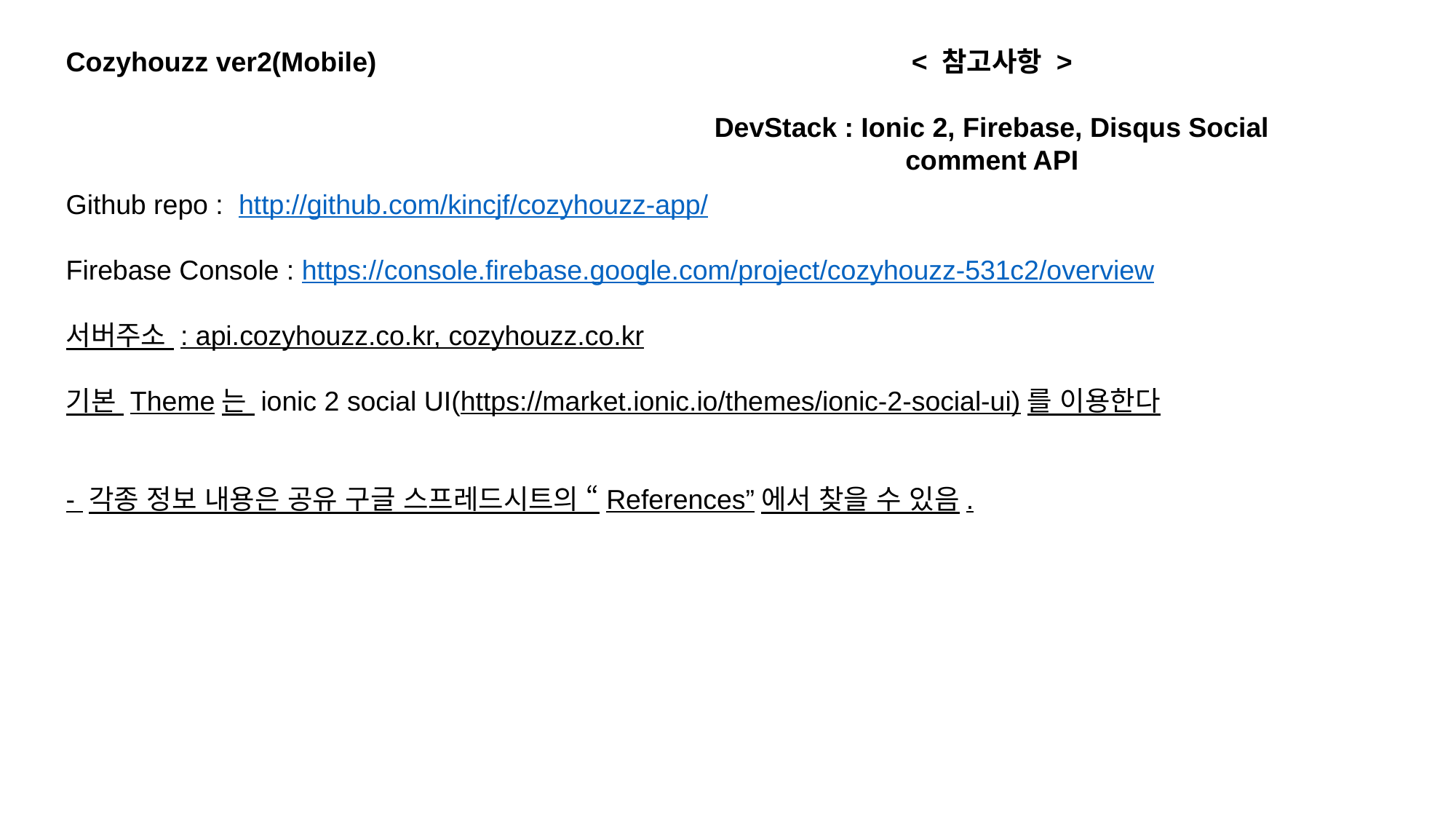

Cozyhouzz ver2(Mobile)
< 참고사항 >

DevStack : Ionic 2, Firebase, Disqus Social comment API
Github repo :  http://github.com/kincjf/cozyhouzz-app/

Firebase Console : https://console.firebase.google.com/project/cozyhouzz-531c2/overview

서버주소 : api.cozyhouzz.co.kr, cozyhouzz.co.kr

기본 Theme는 ionic 2 social UI(https://market.ionic.io/themes/ionic-2-social-ui)를 이용한다

- 각종 정보 내용은 공유 구글 스프레드시트의 “References”에서 찾을 수 있음.